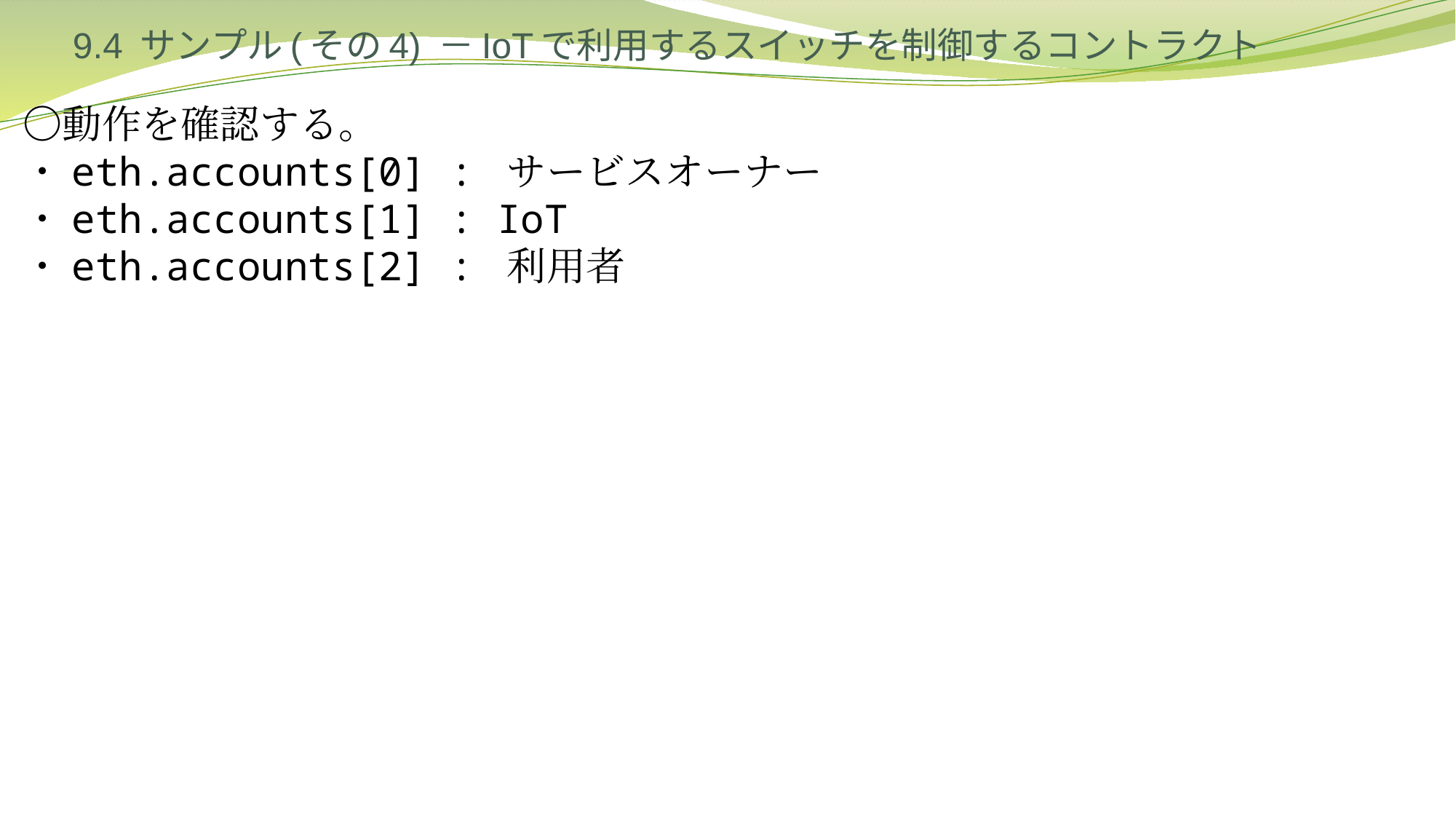

# 9.4 サンプル(その4) －IoTで利用するスイッチを制御するコントラクト

〇動作を確認する。
・eth.accounts[0] : サービスオーナー
・eth.accounts[1] : IoT
・eth.accounts[2] : 利用者